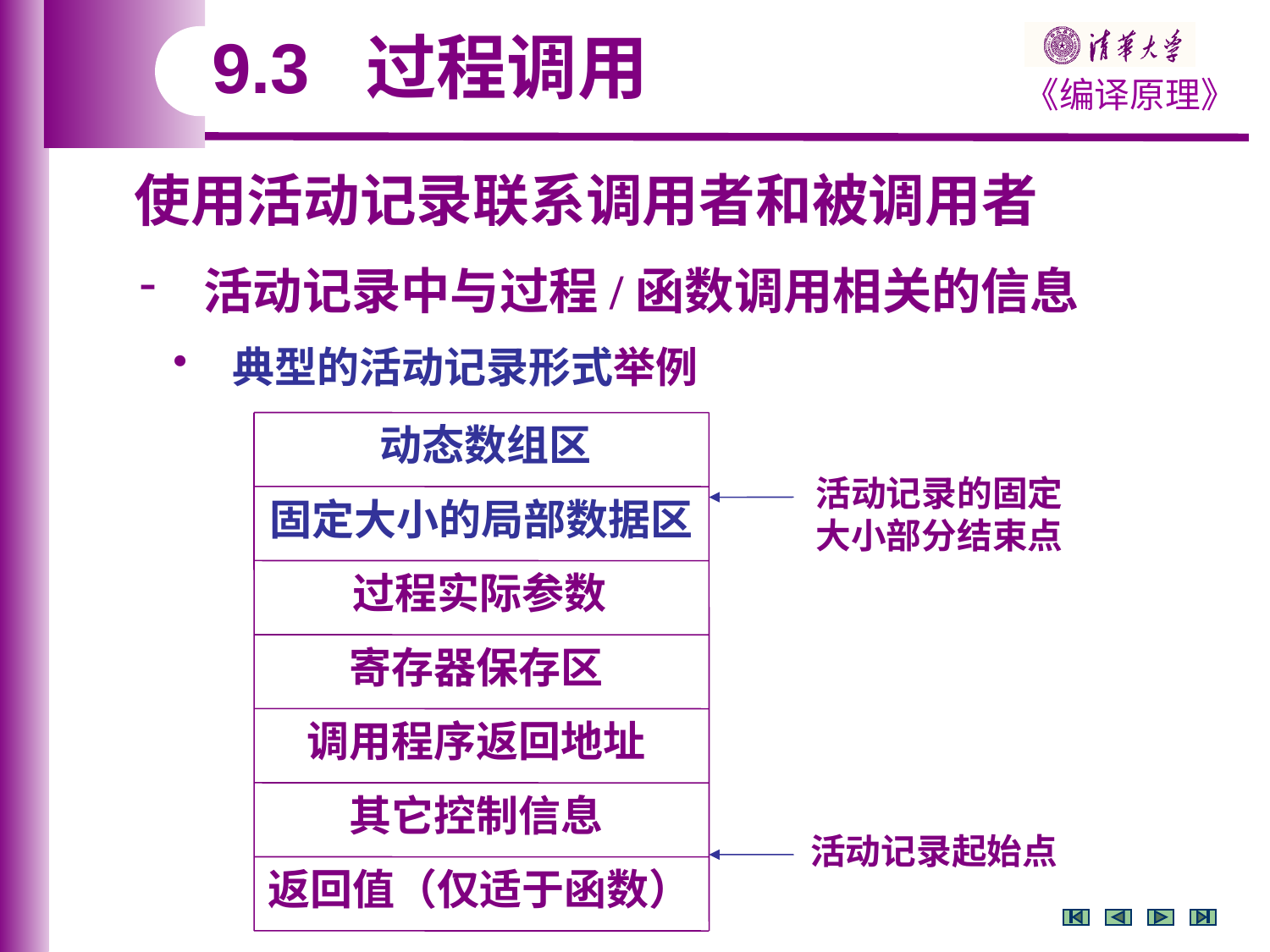

9.3  过程调用
 使用活动记录联系调用者和被调用者
  活动记录中与过程/函数调用相关的信息

  典型的活动记录形式举例

动态数组区

活动记录的固定大小部分结束点

固定大小的局部数据区

过程实际参数

寄存器保存区

调用程序返回地址

其它控制信息
活动记录起始点

返回值（仅适于函数）